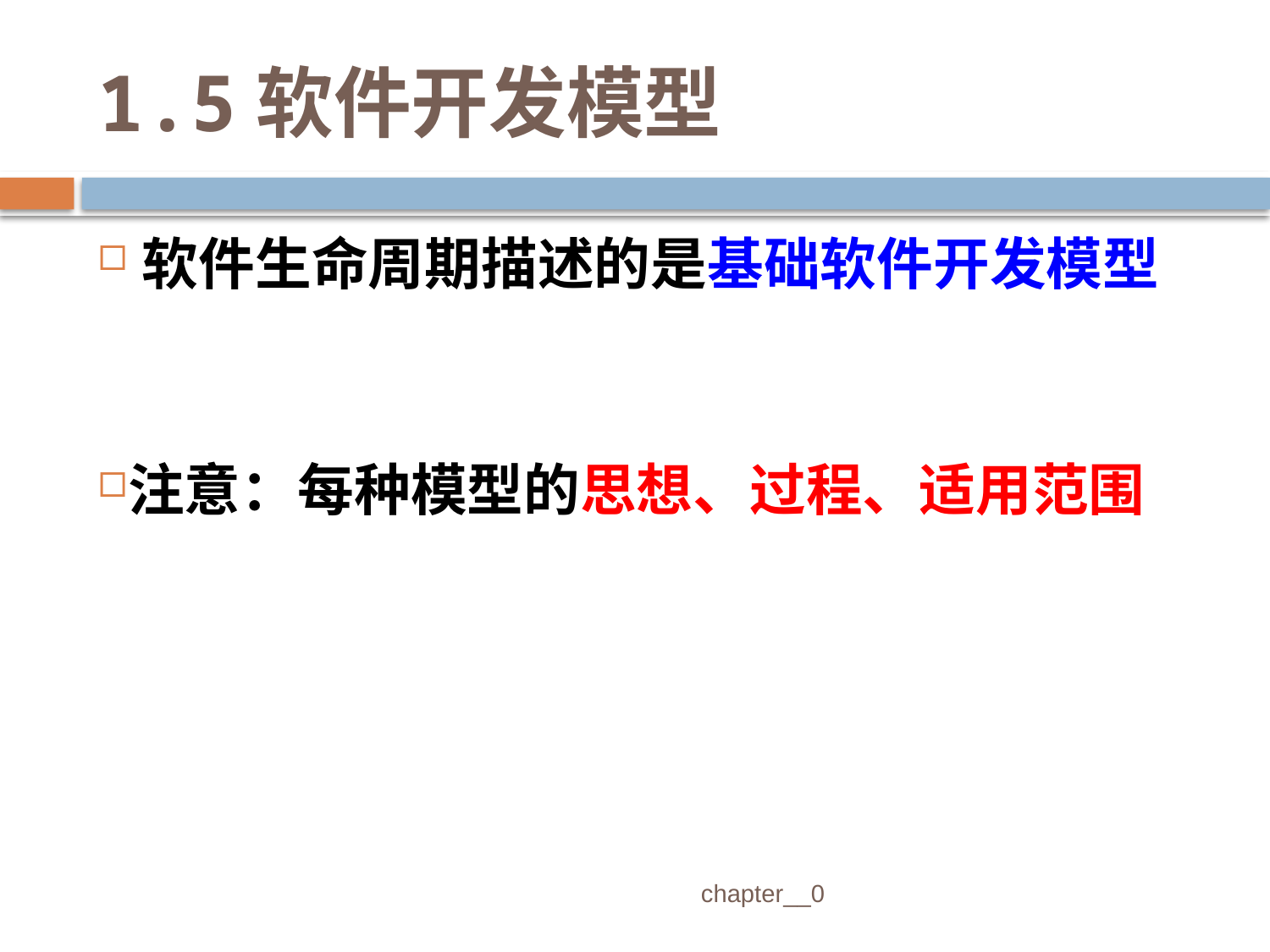

# 1.5软件开发模型
44
软件生命周期描述的是基础软件开发模型

注意：每种模型的思想、过程、适用范围

 chapter__0